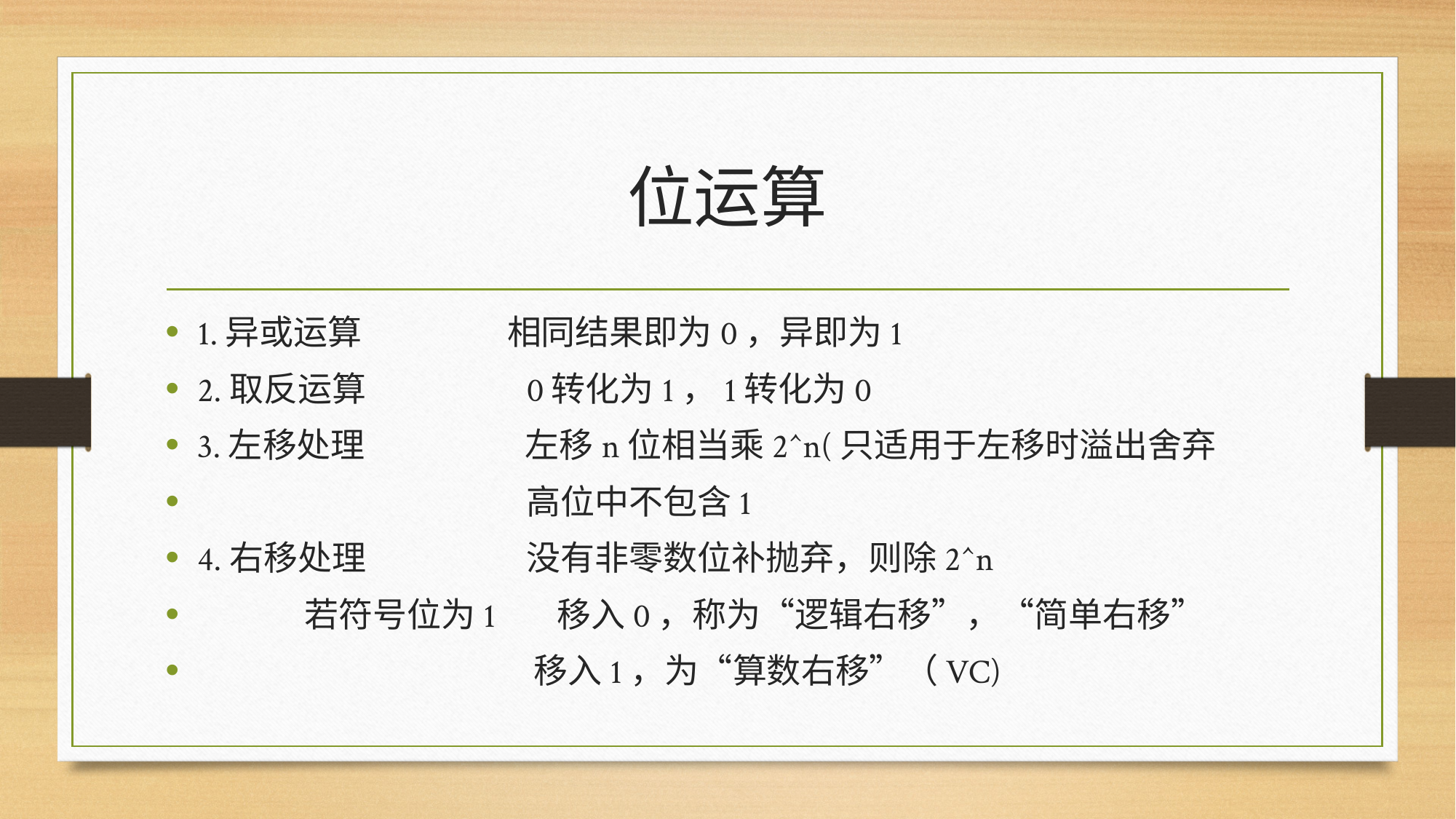

# 位运算
1.异或运算                   相同结果即为0，异即为1
2.取反运算                    0转化为1，1转化为0
3.左移处理                     左移n位相当乘2^n(只适用于左移时溢出舍弃
                                          高位中不包含1
4.右移处理                     没有非零数位补抛弃，则除2^n
             若符号位为1       移入0，称为“逻辑右移”，“简单右移”
                                           移入1，为“算数右移”（VC)